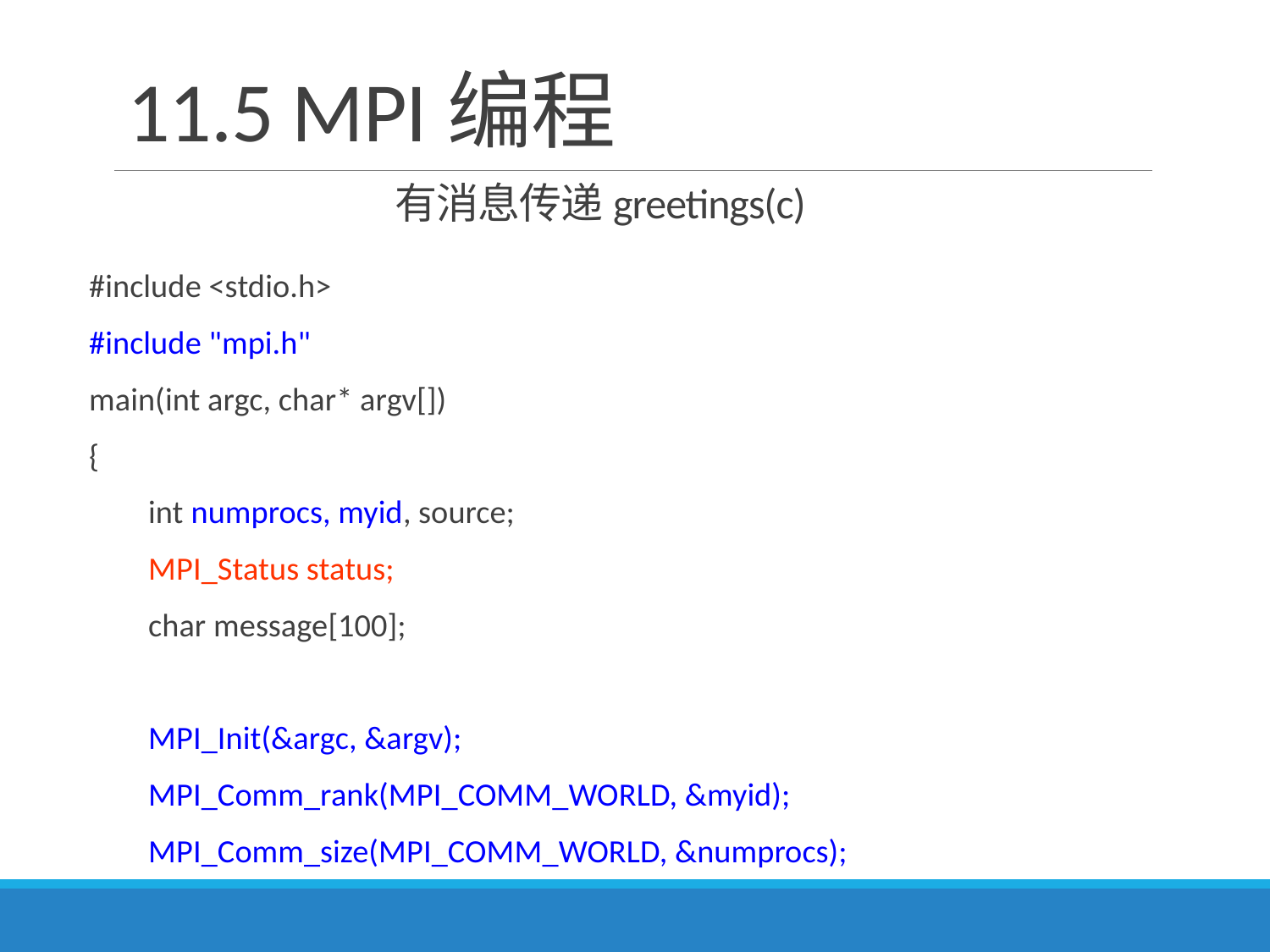

# 11.5 MPI编程
有消息传递greetings(c)
#include <stdio.h>
#include "mpi.h"
main(int argc, char* argv[])
{
        int numprocs, myid, source;
        MPI_Status status;
        char message[100];

        MPI_Init(&argc, &argv);
        MPI_Comm_rank(MPI_COMM_WORLD, &myid);
        MPI_Comm_size(MPI_COMM_WORLD, &numprocs);
84